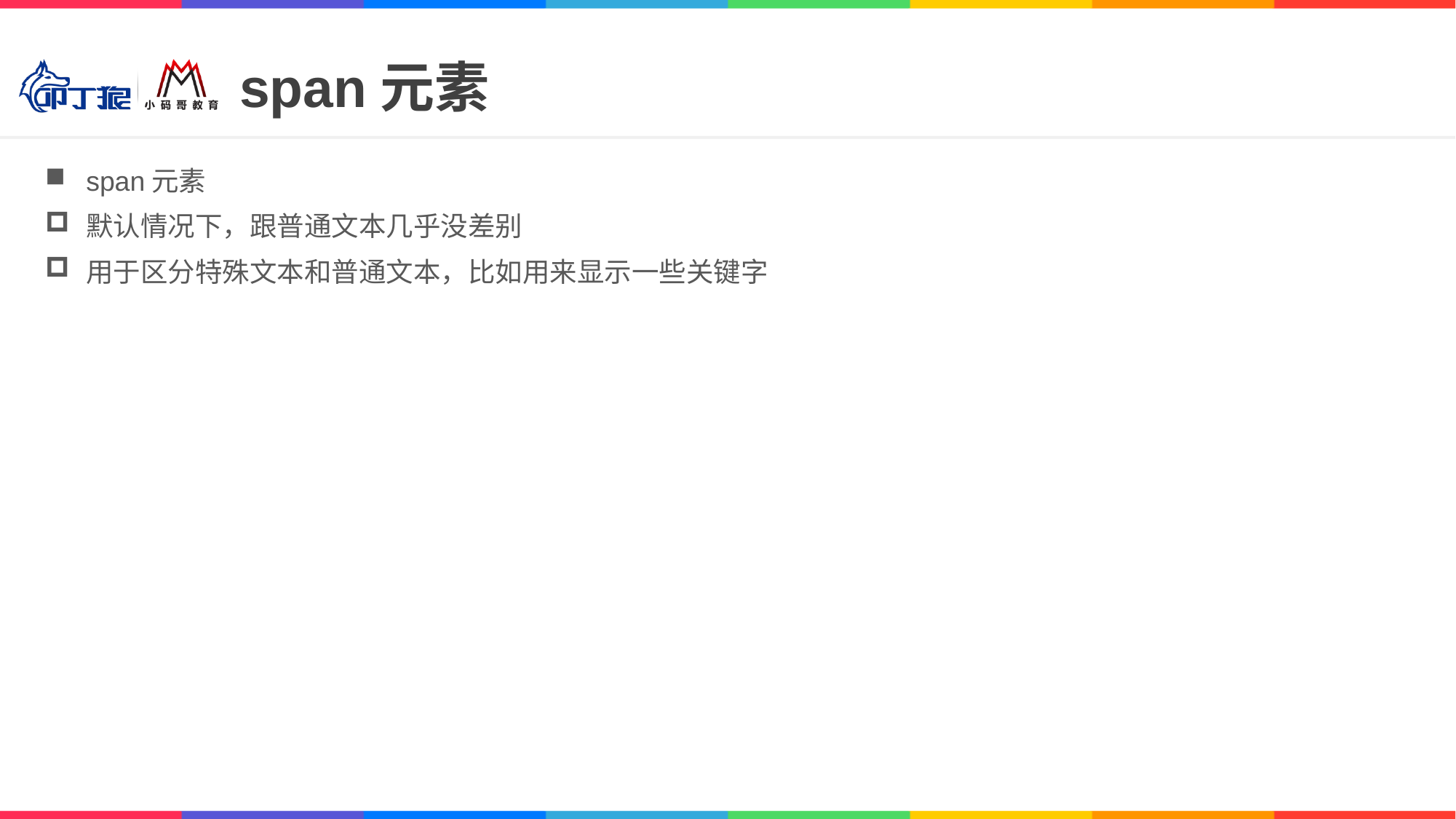

# span元素

span元素
默认情况下，跟普通文本几乎没差别
用于区分特殊文本和普通文本，比如用来显示一些关键字